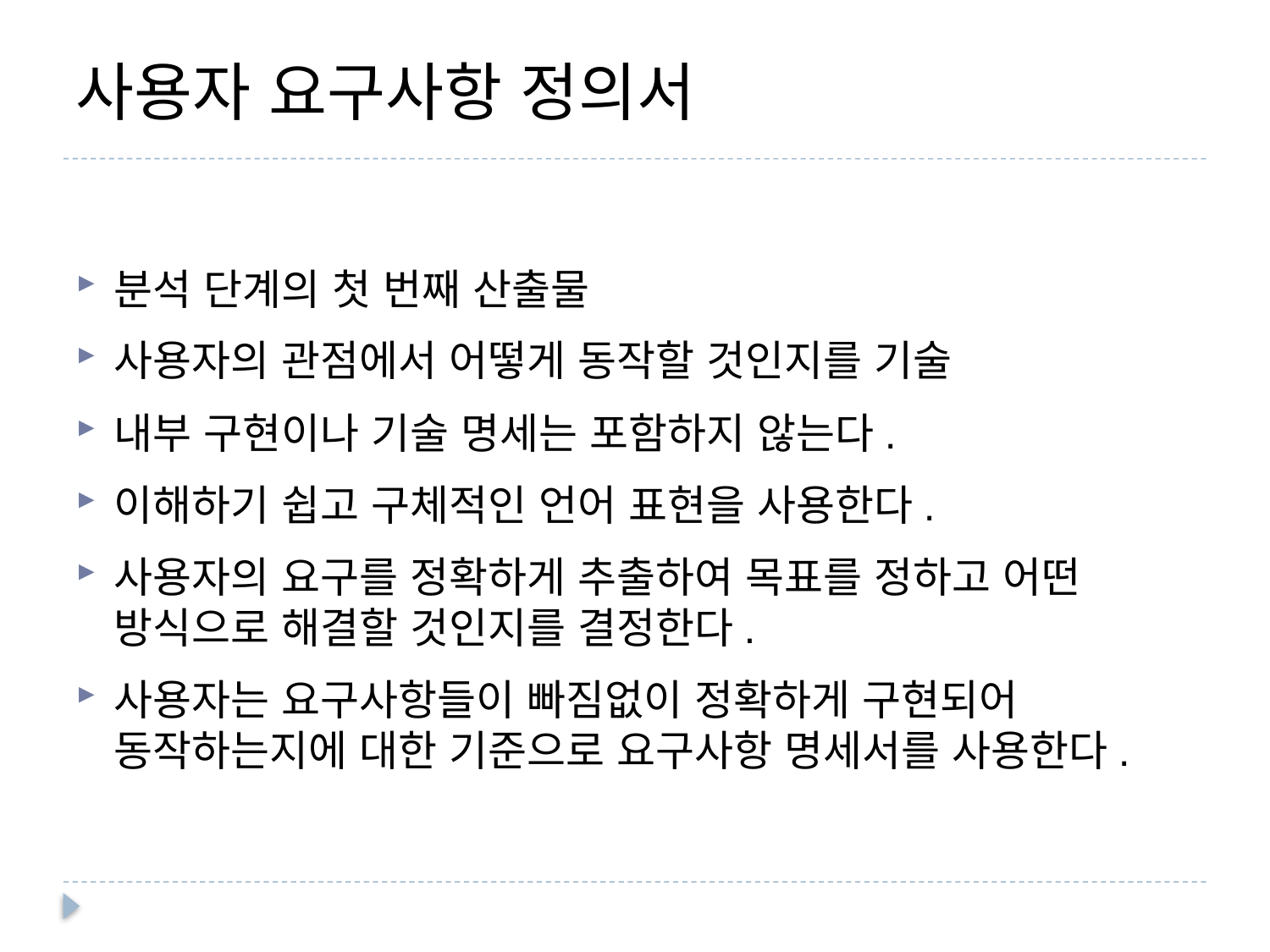

# 사용자 요구사항 정의서
분석 단계의 첫 번째 산출물
사용자의 관점에서 어떻게 동작할 것인지를 기술
내부 구현이나 기술 명세는 포함하지 않는다.
이해하기 쉽고 구체적인 언어 표현을 사용한다.
사용자의 요구를 정확하게 추출하여 목표를 정하고 어떤 방식으로 해결할 것인지를 결정한다.
사용자는 요구사항들이 빠짐없이 정확하게 구현되어 동작하는지에 대한 기준으로 요구사항 명세서를 사용한다.